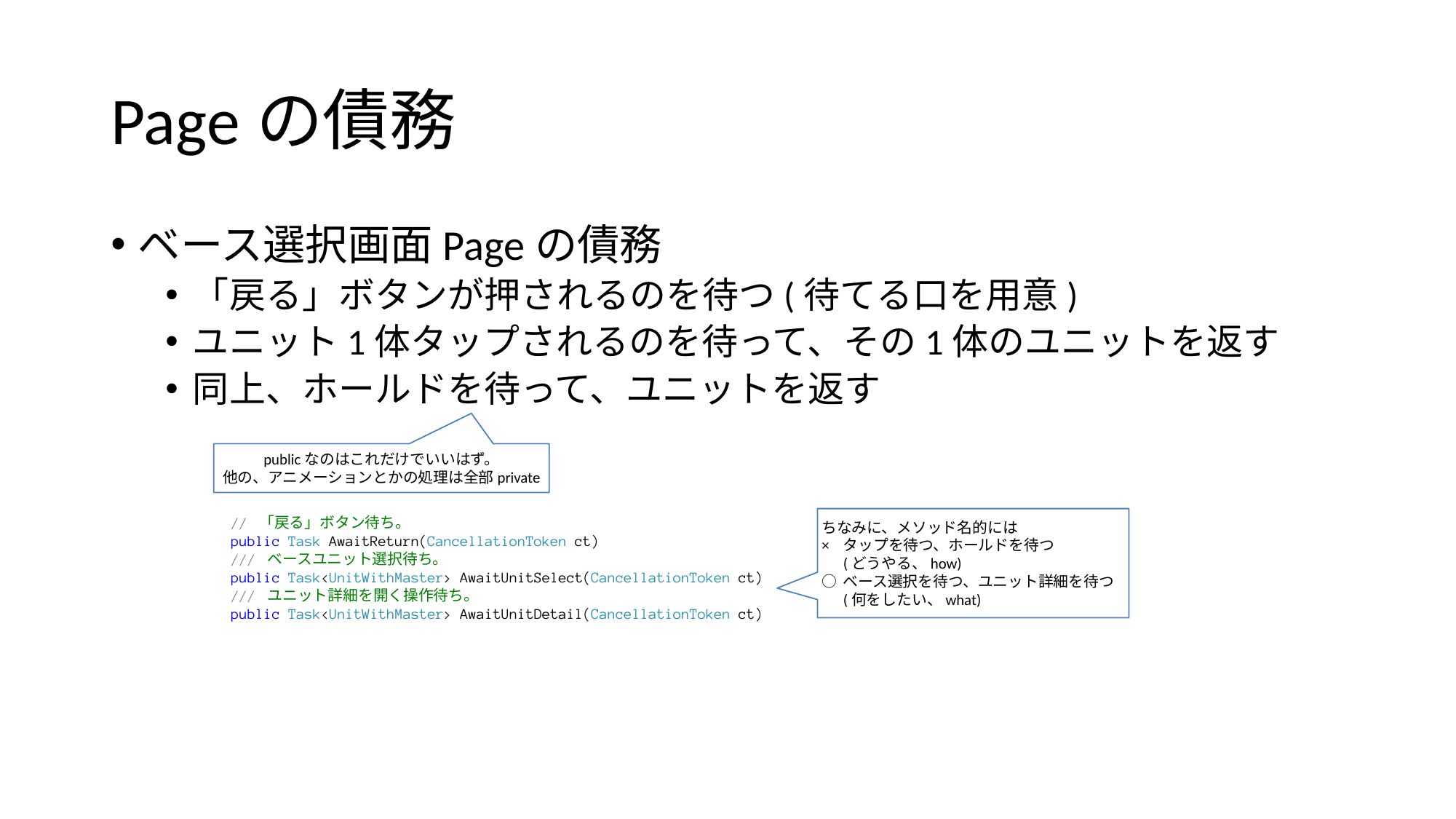

# Pageの債務
ベース選択画面Pageの債務
「戻る」ボタンが押されるのを待つ(待てる口を用意)
ユニット1体タップされるのを待って、その1体のユニットを返す
同上、ホールドを待って、ユニットを返す
publicなのはこれだけでいいはず。
他の、アニメーションとかの処理は全部private
// 「戻る」ボタン待ち。
public Task AwaitReturn(CancellationToken ct)
/// ベースユニット選択待ち。
public Task<UnitWithMaster> AwaitUnitSelect(CancellationToken ct)
/// ユニット詳細を開く操作待ち。
public Task<UnitWithMaster> AwaitUnitDetail(CancellationToken ct)
ちなみに、メソッド名的には
×	タップを待つ、ホールドを待つ
	(どうやる、how)
○	ベース選択を待つ、ユニット詳細を待つ
	(何をしたい、what)